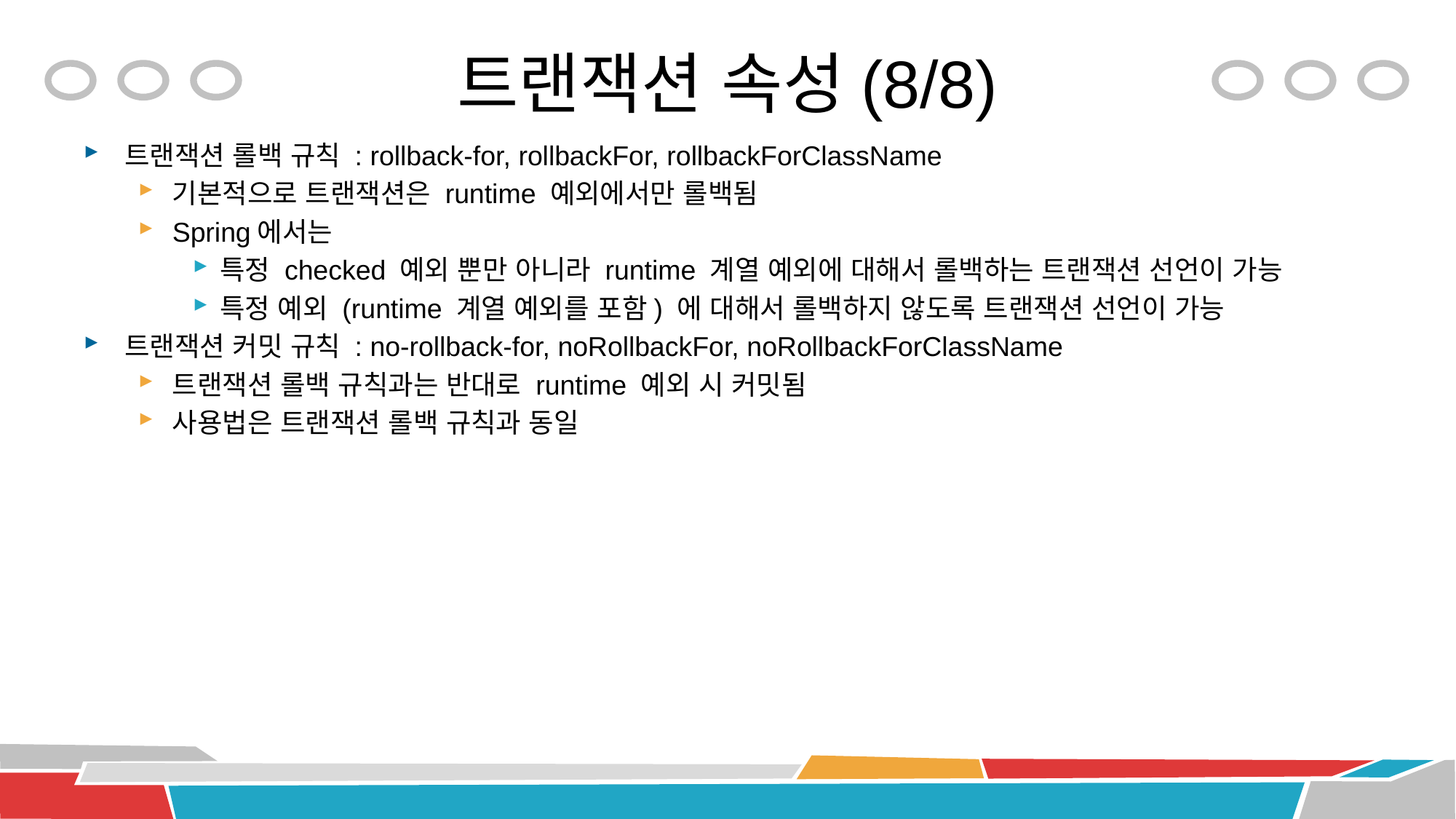

# 트랜잭션 속성(8/8)
트랜잭션 롤백 규칙 : rollback-for, rollbackFor, rollbackForClassName
기본적으로 트랜잭션은 runtime 예외에서만 롤백됨
Spring에서는
특정 checked 예외 뿐만 아니라 runtime 계열 예외에 대해서 롤백하는 트랜잭션 선언이 가능
특정 예외 (runtime 계열 예외를 포함) 에 대해서 롤백하지 않도록 트랜잭션 선언이 가능
트랜잭션 커밋 규칙 : no-rollback-for, noRollbackFor, noRollbackForClassName
트랜잭션 롤백 규칙과는 반대로 runtime 예외 시 커밋됨
사용법은 트랜잭션 롤백 규칙과 동일